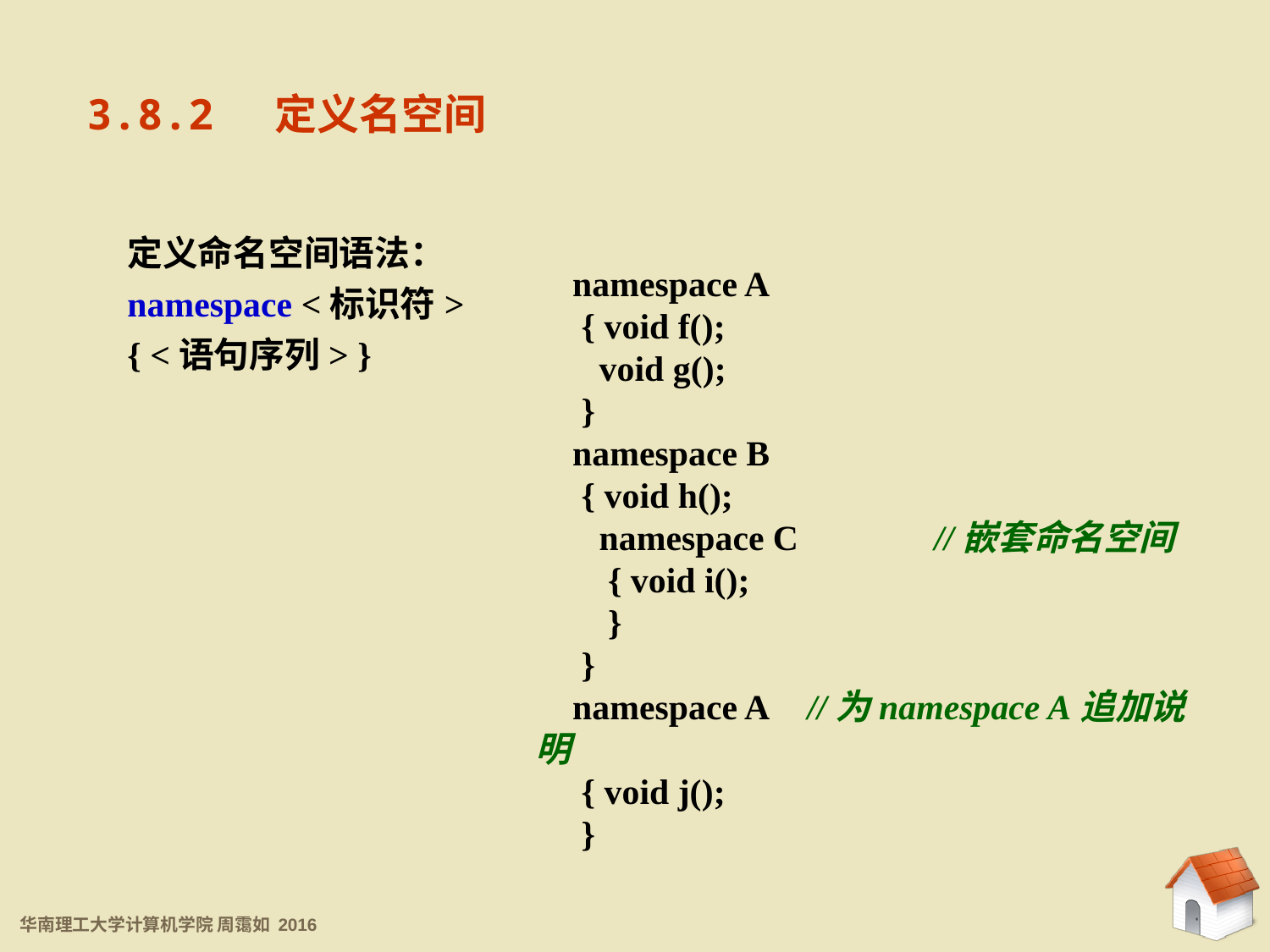

3.8.2  定义名空间
定义命名空间语法：
namespace <标识符>
{ <语句序列> }
namespace A
 { void f();
   void g();
 }
namespace B
 { void h();
   namespace C	  //嵌套命名空间
    { void i();
    }
 }
namespace A	  //为namespace A追加说明
 { void j();
 }